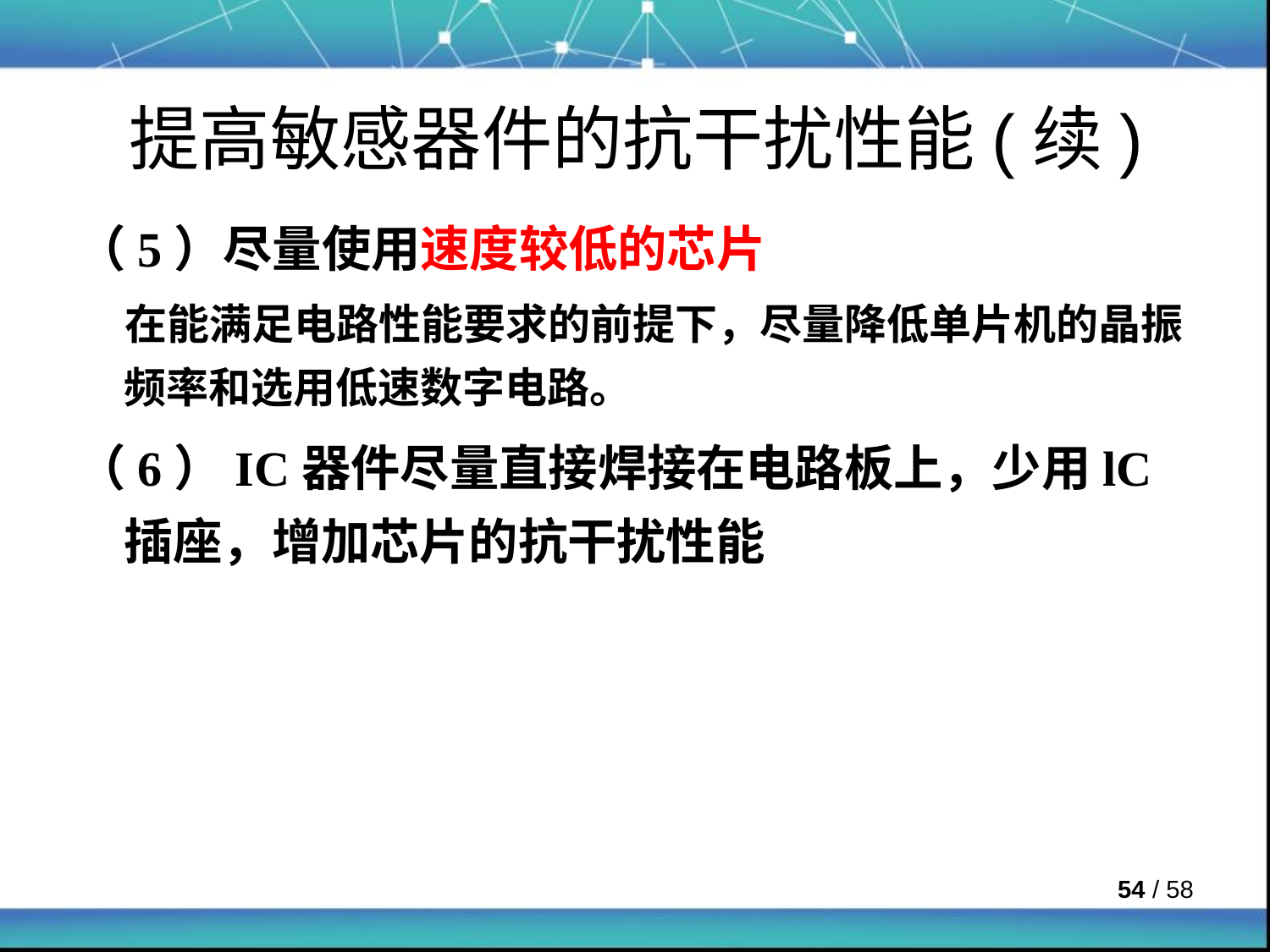

# 提高敏感器件的抗干扰性能(续)
（5）尽量使用速度较低的芯片
    在能满足电路性能要求的前提下，尽量降低单片机的晶振频率和选用低速数字电路。
（6）IC器件尽量直接焊接在电路板上，少用lC插座，增加芯片的抗干扰性能
54 / 58